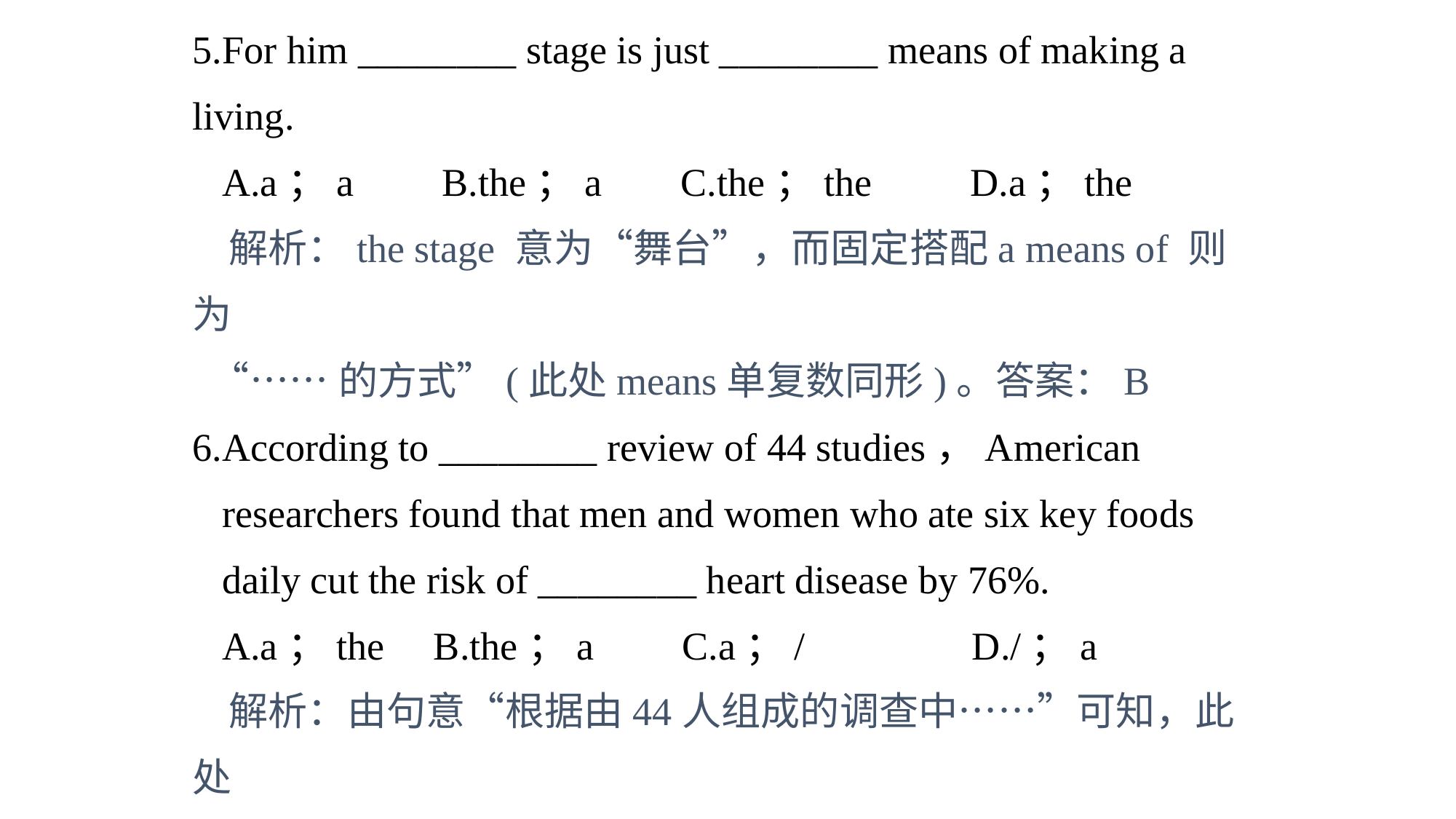

5.For him ________ stage is just ________ means of making a living.
   A.a；a         B.the；a        C.the；the          D.a；the
   解析：the stage 意为“舞台”，而固定搭配a means of 则为
  “……的方式”(此处means单复数同形)。答案：B
6.According to ________ review of 44 studies，American
   researchers found that men and women who ate six key foods
   daily cut the risk of ________ heart disease by 76%.
   A.a；the     B.the；a         C.a；/                 D./；a
   解析：由句意“根据由44人组成的调查中……”可知，此处
  review表泛指；另外疾病前不加冠词。答案：C